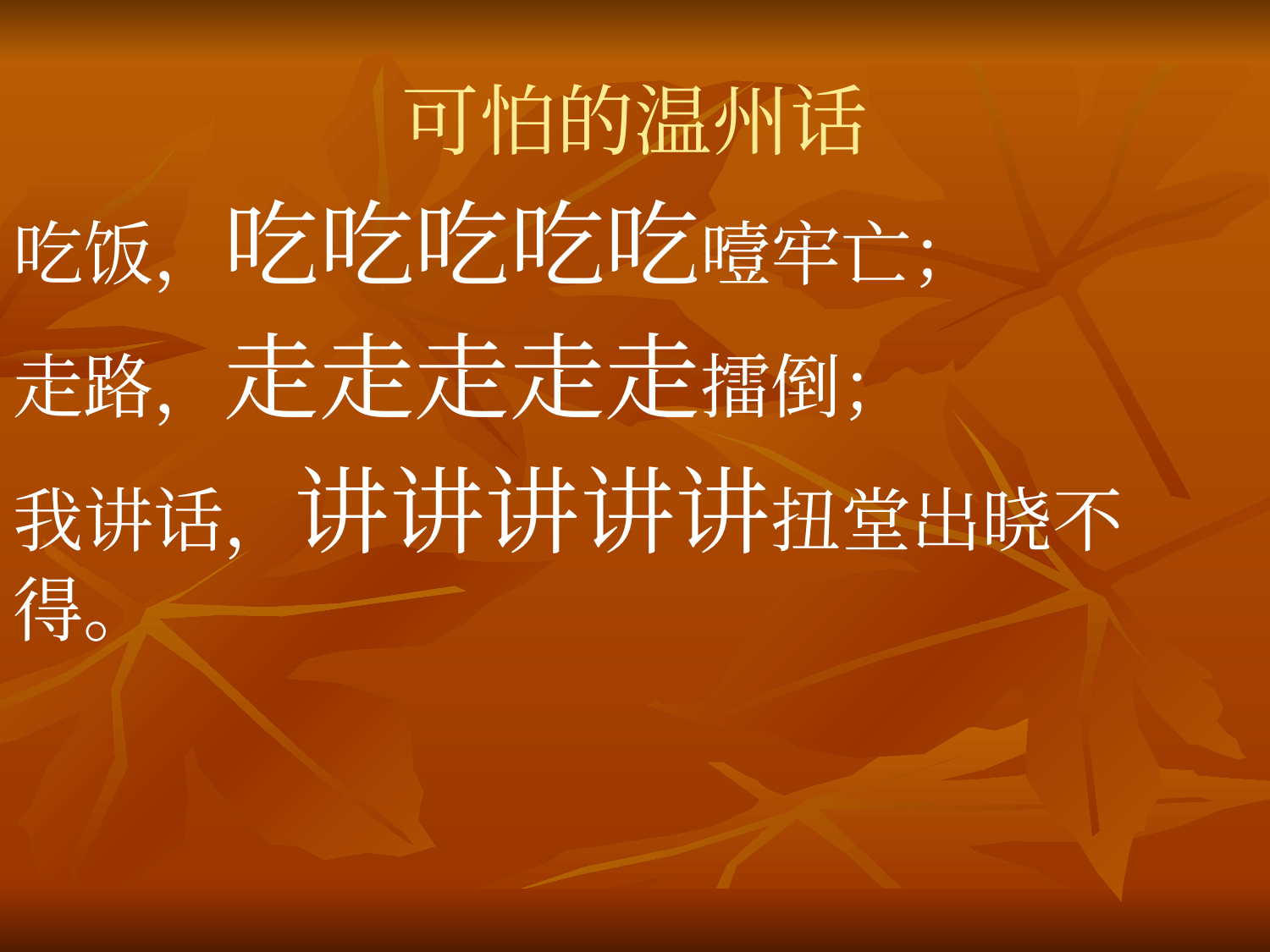

# 可怕的温州话
吃饭，吃吃吃吃吃噎牢亡；
走路，走走走走走擂倒；
我讲话，讲讲讲讲讲扭堂出晓不得。